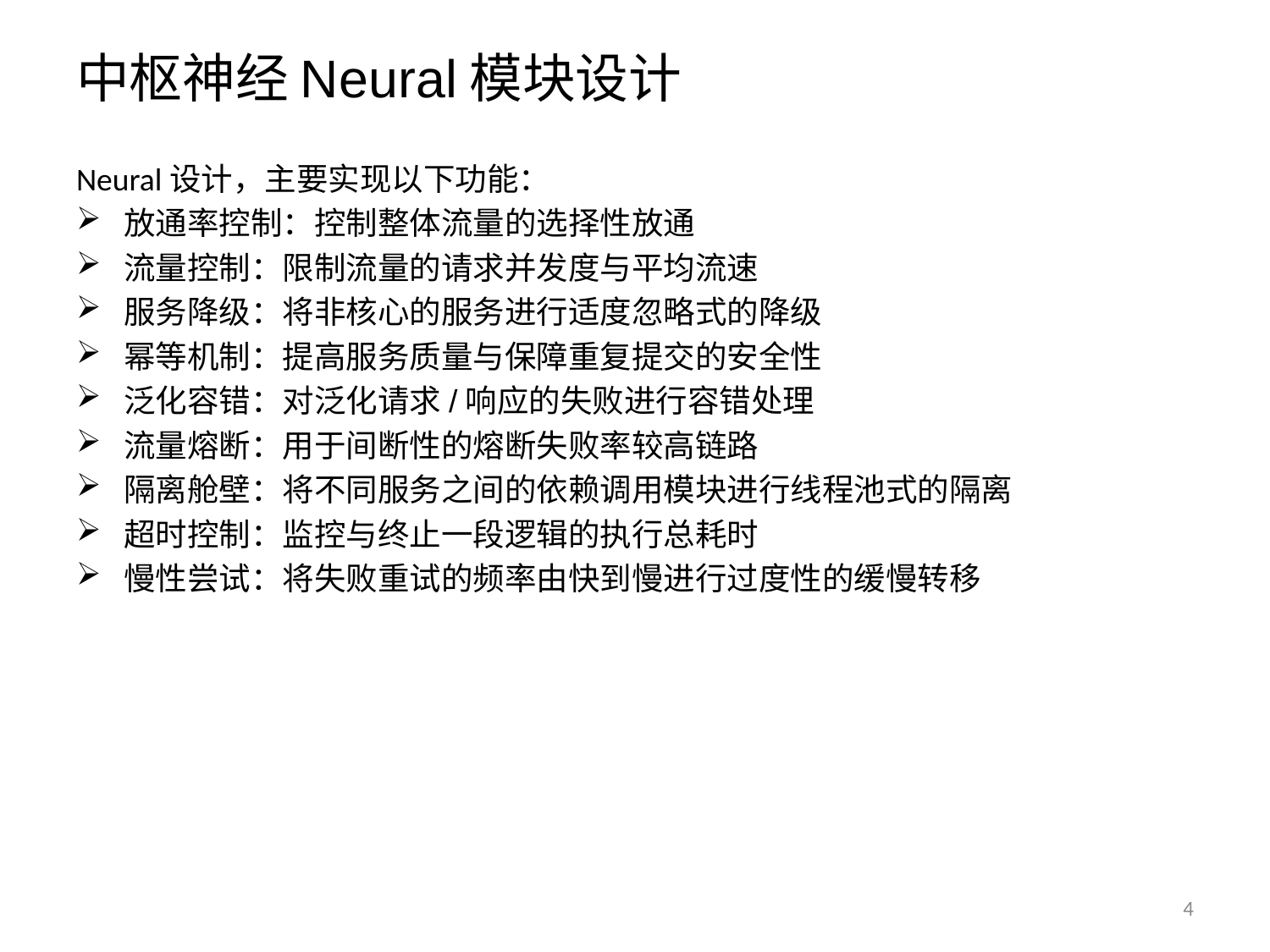

# 中枢神经Neural模块设计
Neural设计，主要实现以下功能：
放通率控制：控制整体流量的选择性放通
流量控制：限制流量的请求并发度与平均流速
服务降级：将非核心的服务进行适度忽略式的降级
幂等机制：提高服务质量与保障重复提交的安全性
泛化容错：对泛化请求/响应的失败进行容错处理
流量熔断：用于间断性的熔断失败率较高链路
隔离舱壁：将不同服务之间的依赖调用模块进行线程池式的隔离
超时控制：监控与终止一段逻辑的执行总耗时
慢性尝试：将失败重试的频率由快到慢进行过度性的缓慢转移
4